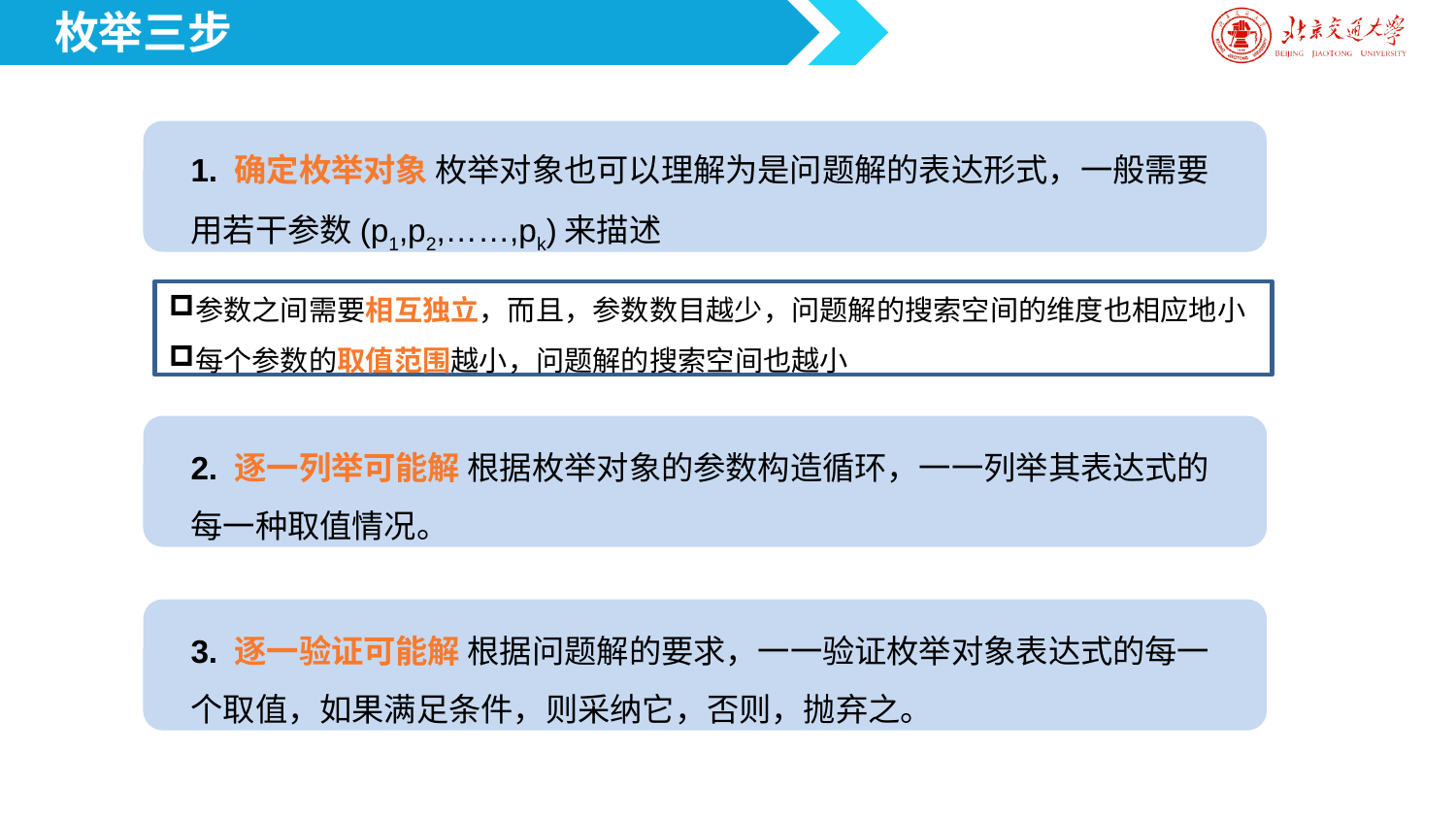

枚举三步

1. 确定枚举对象 枚举对象也可以理解为是问题解的表达形式，一般需要用若干参数(p1,p2,……,pk)来描述
参数之间需要相互独立，而且，参数数目越少，问题解的搜索空间的维度也相应地小
每个参数的取值范围越小，问题解的搜索空间也越小

2. 逐一列举可能解 根据枚举对象的参数构造循环，一一列举其表达式的每一种取值情况。

3. 逐一验证可能解 根据问题解的要求，一一验证枚举对象表达式的每一个取值，如果满足条件，则采纳它，否则，抛弃之。